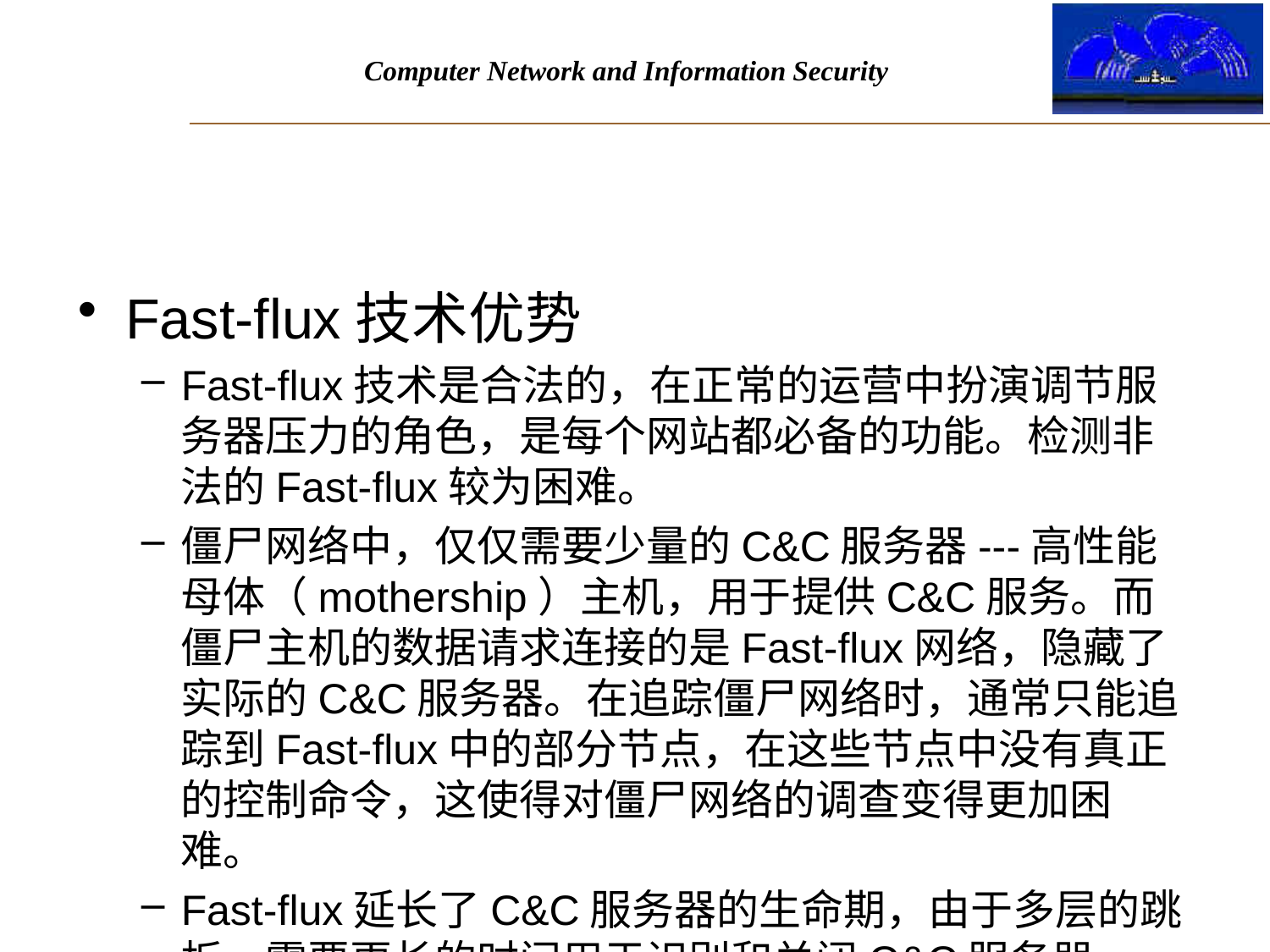

#
Fast-flux技术优势
Fast-flux技术是合法的，在正常的运营中扮演调节服务器压力的角色，是每个网站都必备的功能。检测非法的Fast-flux较为困难。
僵尸网络中，仅仅需要少量的C&C服务器---高性能母体（mothership）主机，用于提供C&C服务。而僵尸主机的数据请求连接的是Fast-flux网络，隐藏了实际的C&C服务器。在追踪僵尸网络时，通常只能追踪到Fast-flux中的部分节点，在这些节点中没有真正的控制命令，这使得对僵尸网络的调查变得更加困难。
Fast-flux延长了C&C服务器的生命期，由于多层的跳板，需要更长的时间用于识别和关闭C&C服务器。